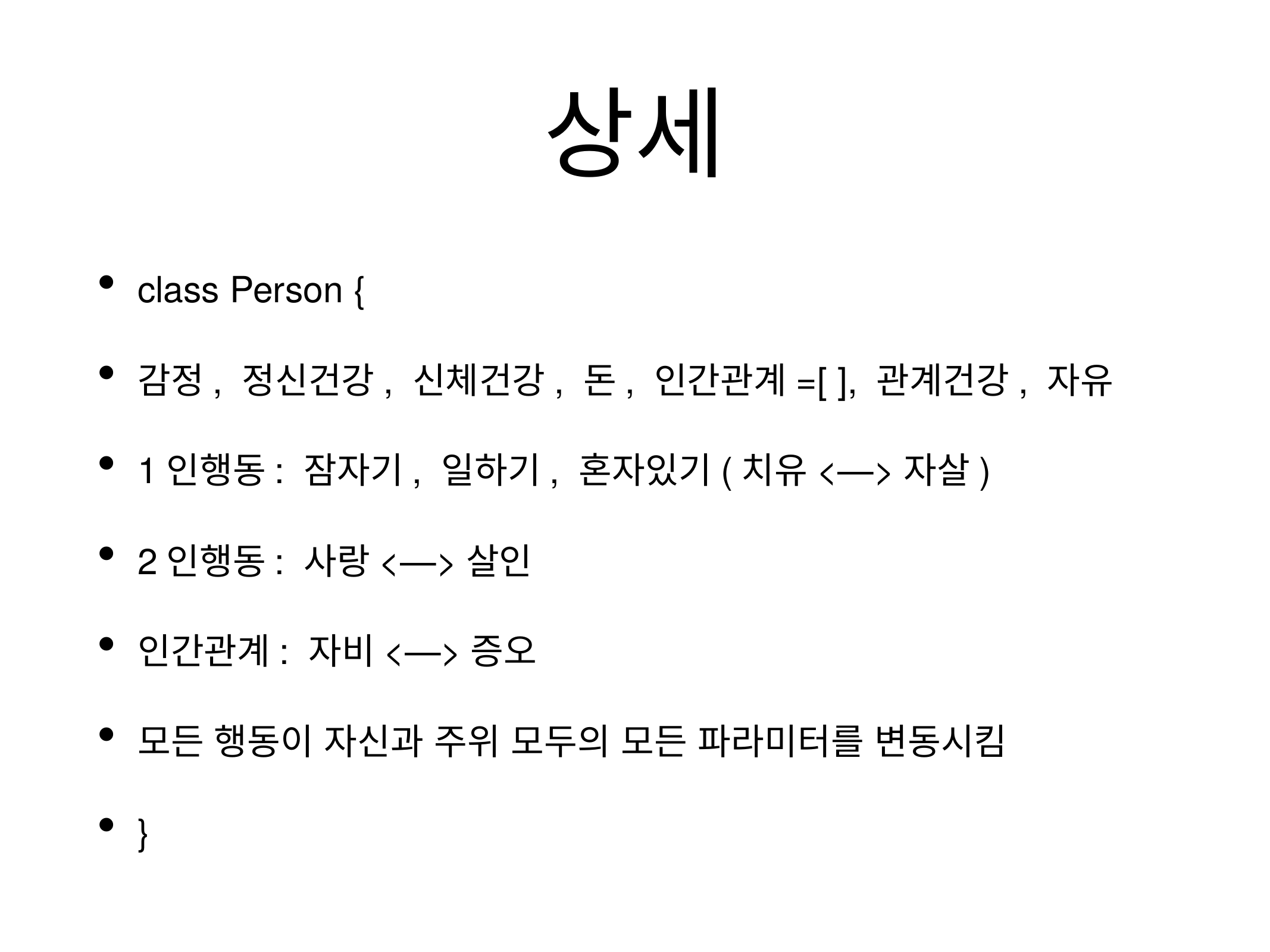

# 상세
class Person {
감정, 정신건강, 신체건강, 돈, 인간관계=[ ], 관계건강, 자유
1인행동: 잠자기, 일하기, 혼자있기(치유<—>자살)
2인행동: 사랑<—>살인
인간관계: 자비<—>증오
모든 행동이 자신과 주위 모두의 모든 파라미터를 변동시킴
}